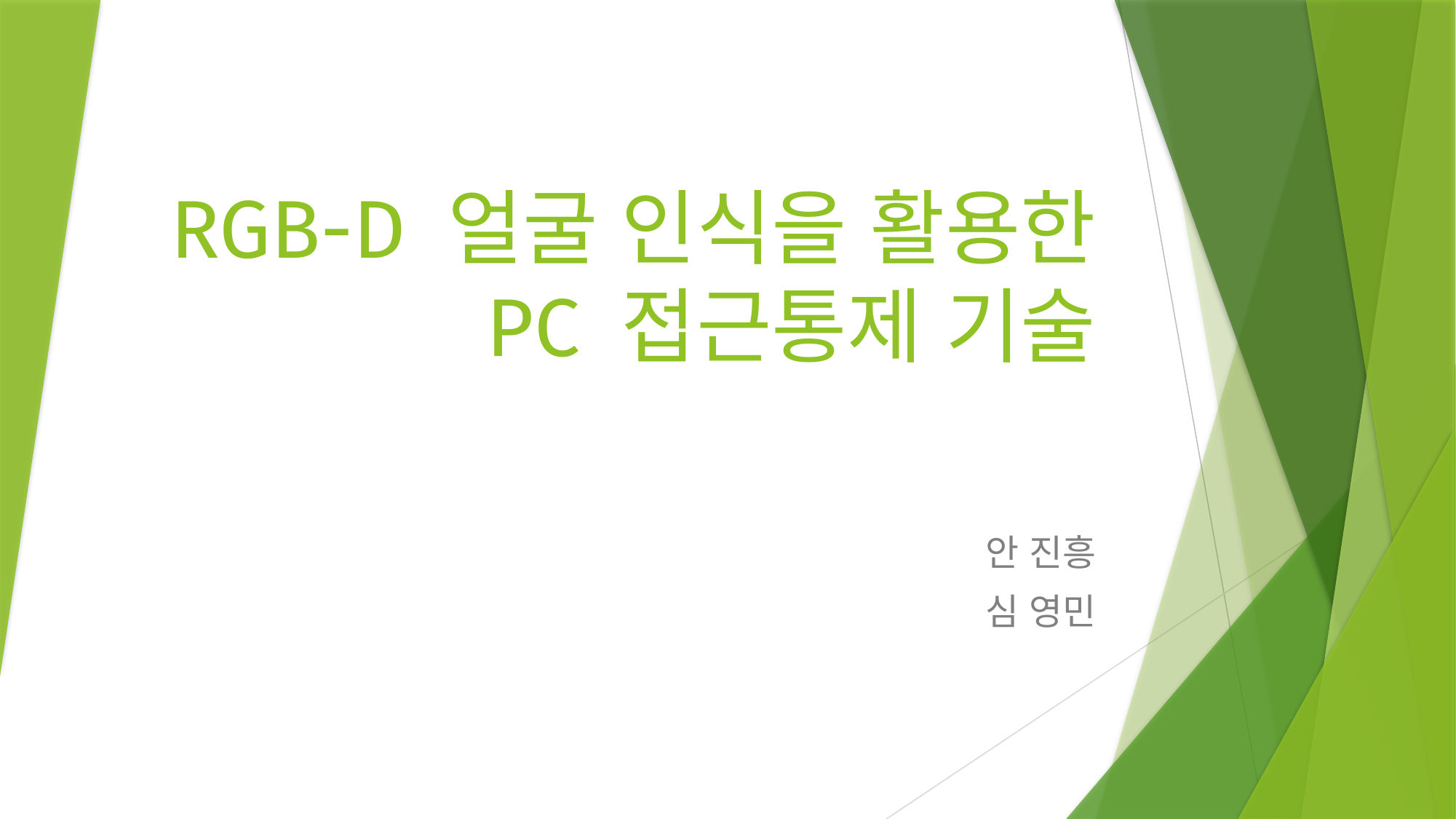

# RGB-D 얼굴 인식을 활용한 PC 접근통제 기술
안 진흥
심 영민